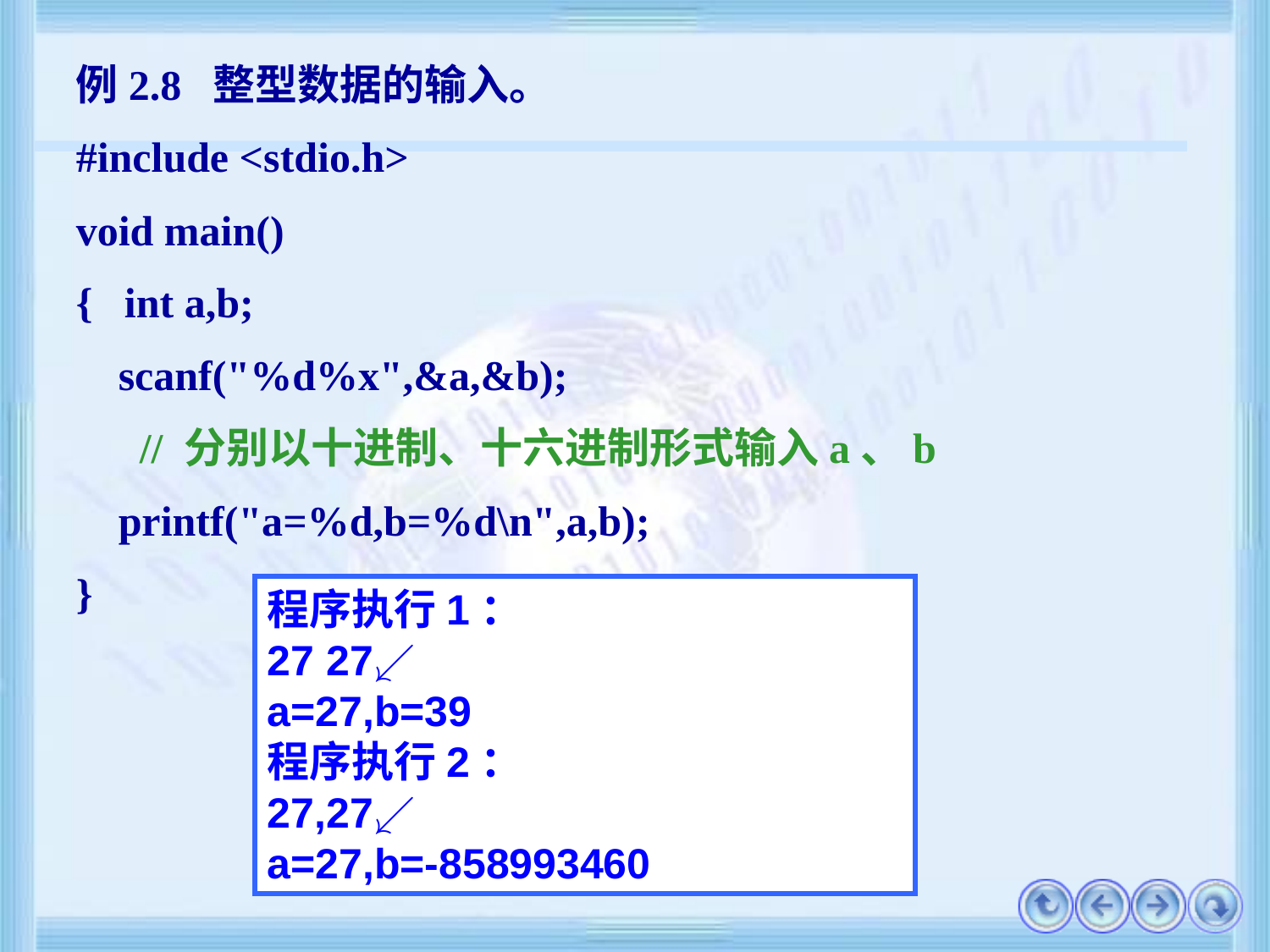

例2.8  整型数据的输入。
#include <stdio.h>
void main()
{   int a,b;
    scanf("%d%x",&a,&b);
      // 分别以十进制、十六进制形式输入a、b
    printf("a=%d,b=%d\n",a,b);
}
程序执行1：
27 27↙
a=27,b=39
程序执行2：
27,27↙
a=27,b=-858993460